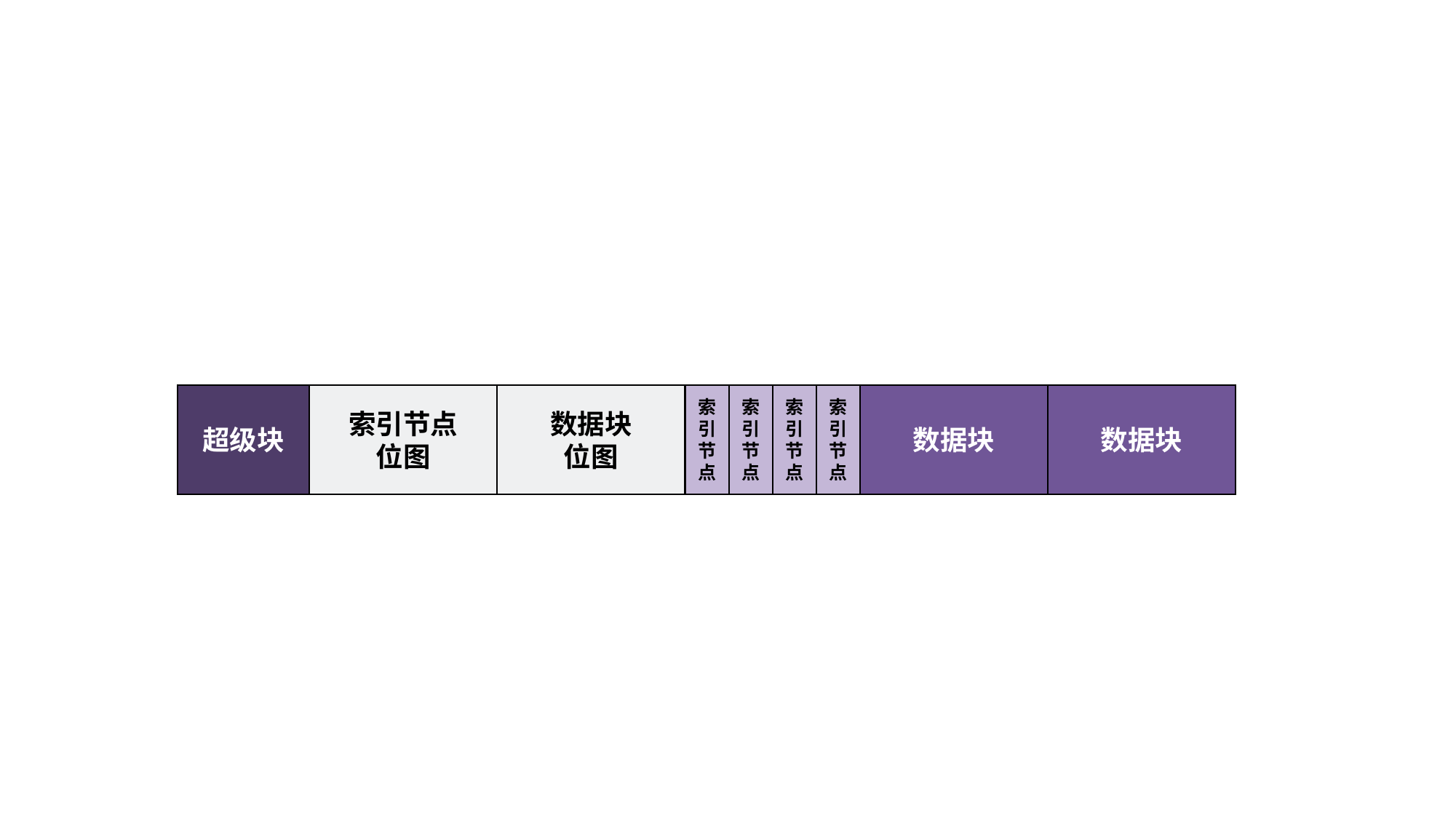

超级块
索引节点
位图
数据块
位图
索引节点
索引节点
索引节点
索引节点
数据块
数据块